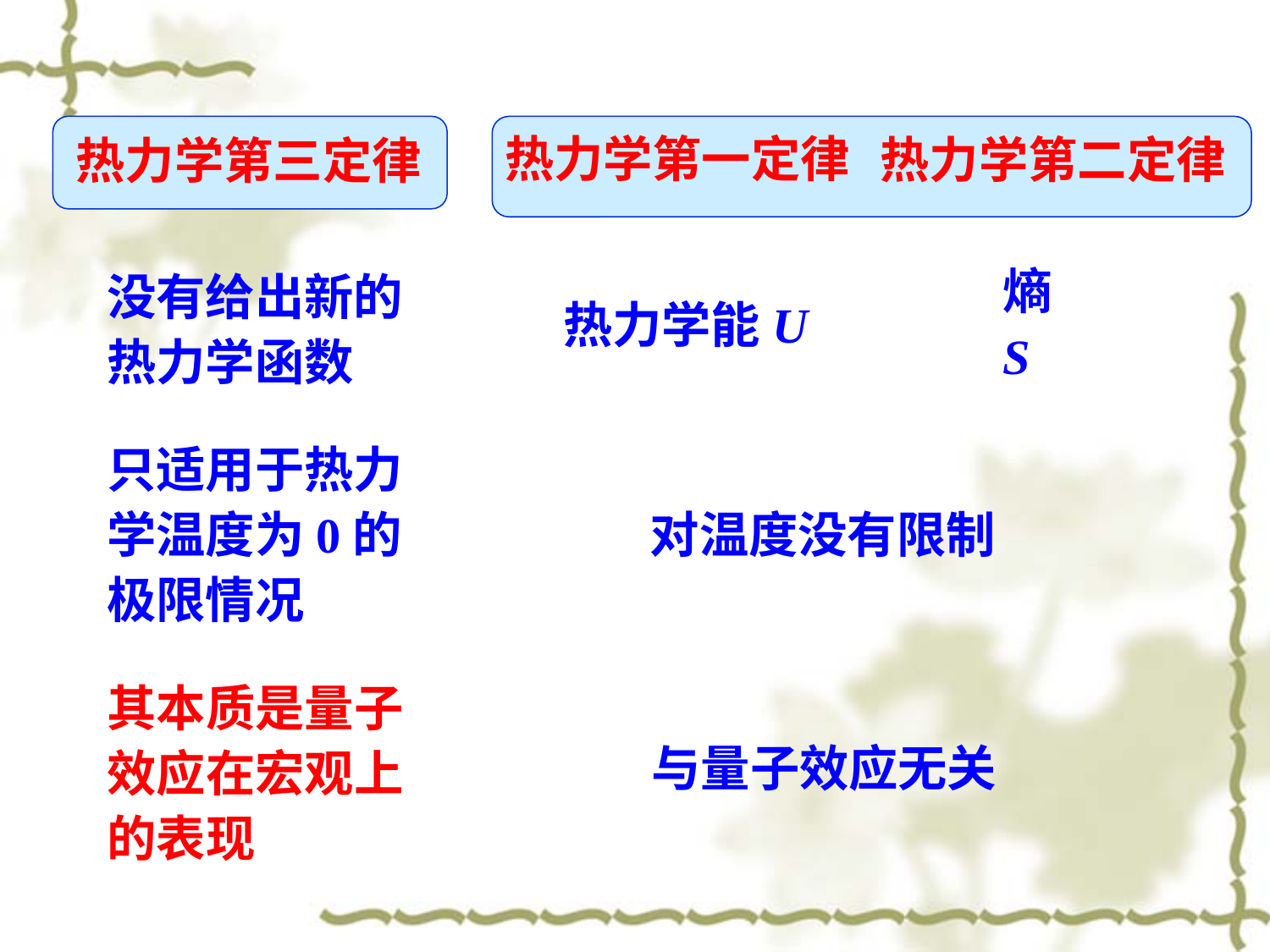

热力学第三定律

热力学第一定律
热力学第二定律
没有给出新的热力学函数
熵S
热力学能U
只适用于热力学温度为0的极限情况
对温度没有限制
其本质是量子效应在宏观上的表现
与量子效应无关